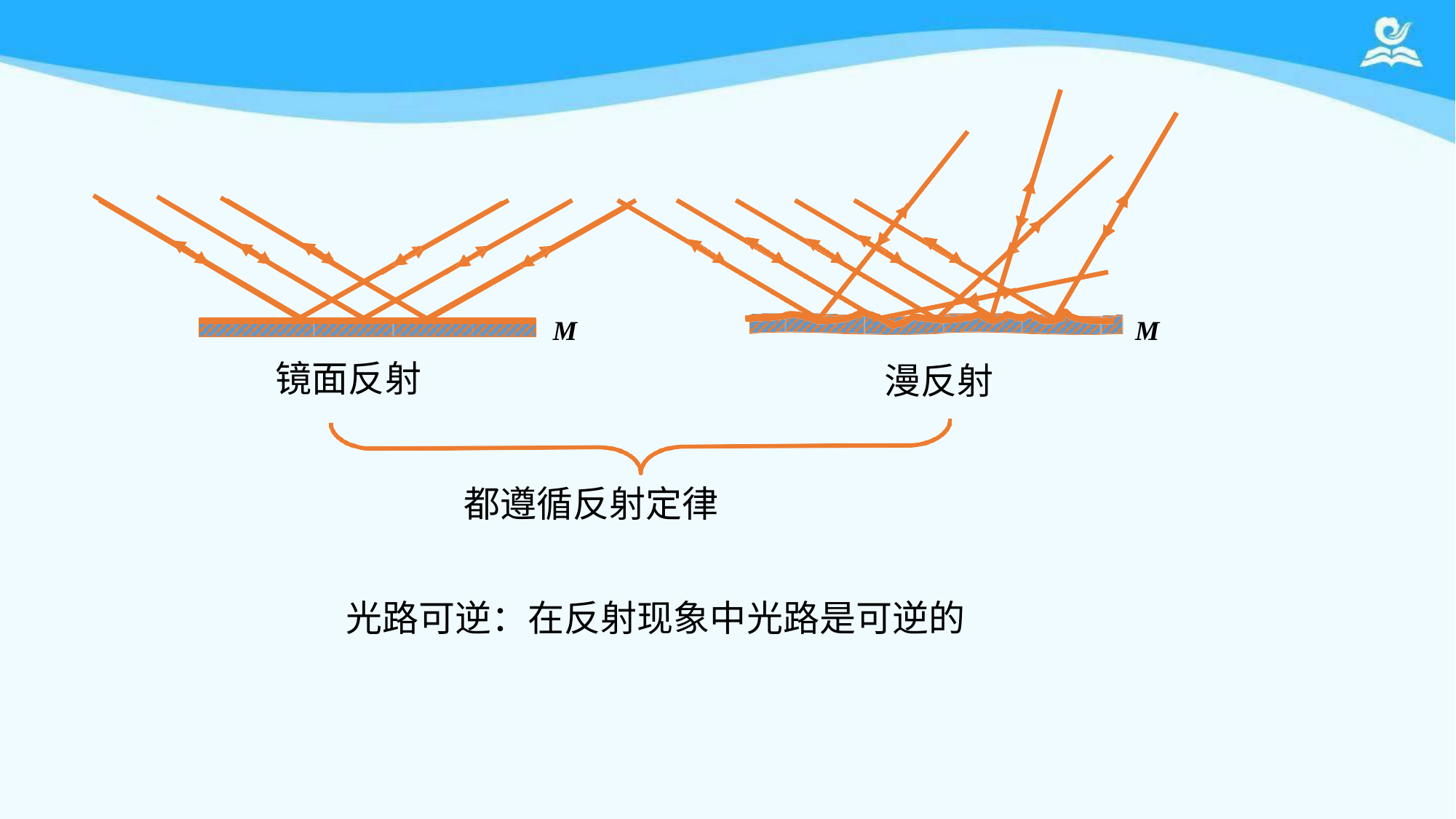

M
M

# 镜面反射
漫反射

都遵循反射定律

光路可逆：在反射现象中光路是可逆的